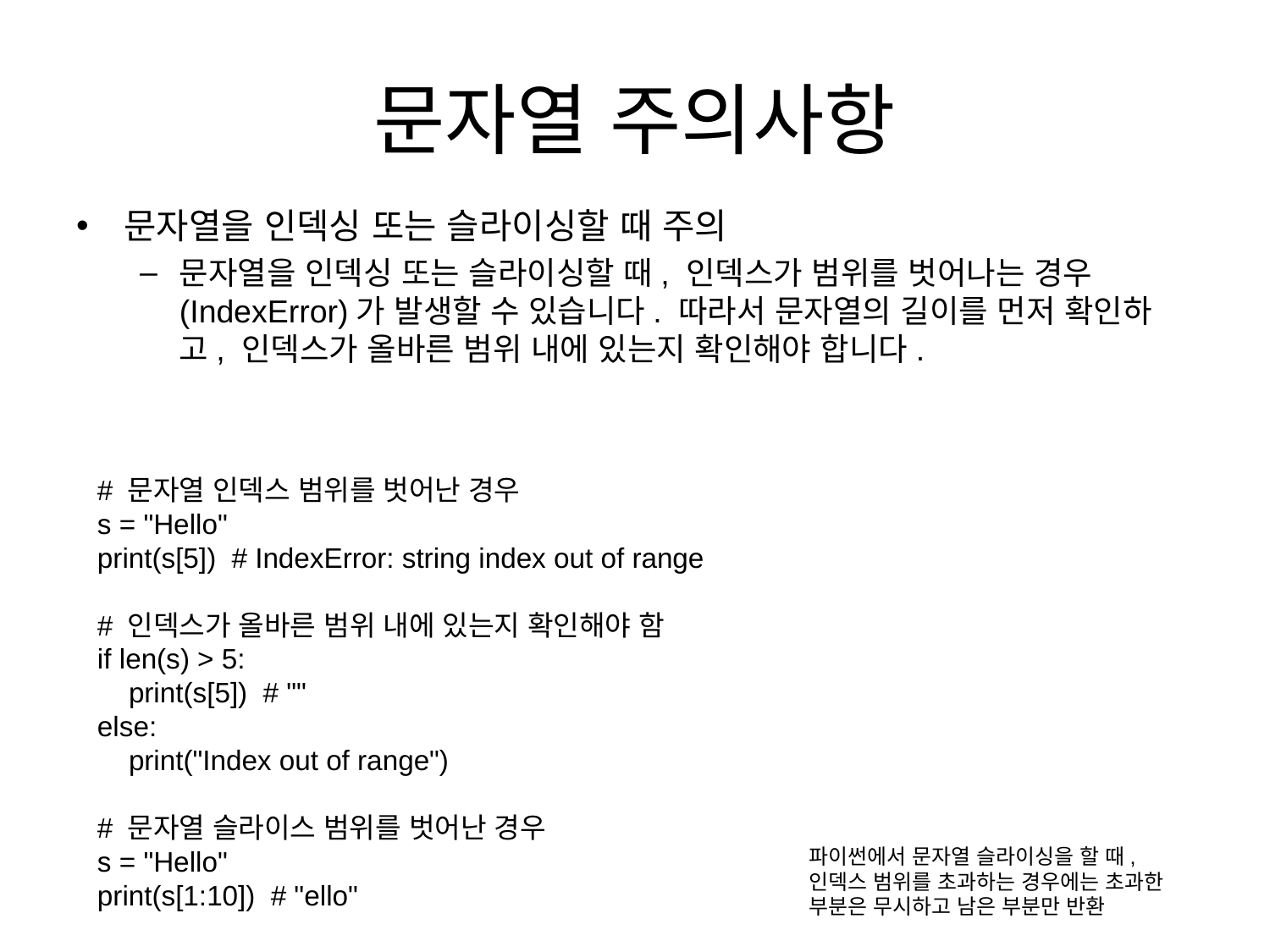

# 문자열 주의사항
문자열을 인덱싱 또는 슬라이싱할 때 주의
문자열을 인덱싱 또는 슬라이싱할 때, 인덱스가 범위를 벗어나는 경우(IndexError)가 발생할 수 있습니다. 따라서 문자열의 길이를 먼저 확인하고, 인덱스가 올바른 범위 내에 있는지 확인해야 합니다.
# 문자열 인덱스 범위를 벗어난 경우
s = "Hello"
print(s[5])  # IndexError: string index out of range

# 인덱스가 올바른 범위 내에 있는지 확인해야 함
if len(s) > 5:
    print(s[5])  # ""
else:
    print("Index out of range")

# 문자열 슬라이스 범위를 벗어난 경우
s = "Hello"
print(s[1:10])  # "ello"
파이썬에서 문자열 슬라이싱을 할 때, 인덱스 범위를 초과하는 경우에는 초과한 부분은 무시하고 남은 부분만 반환